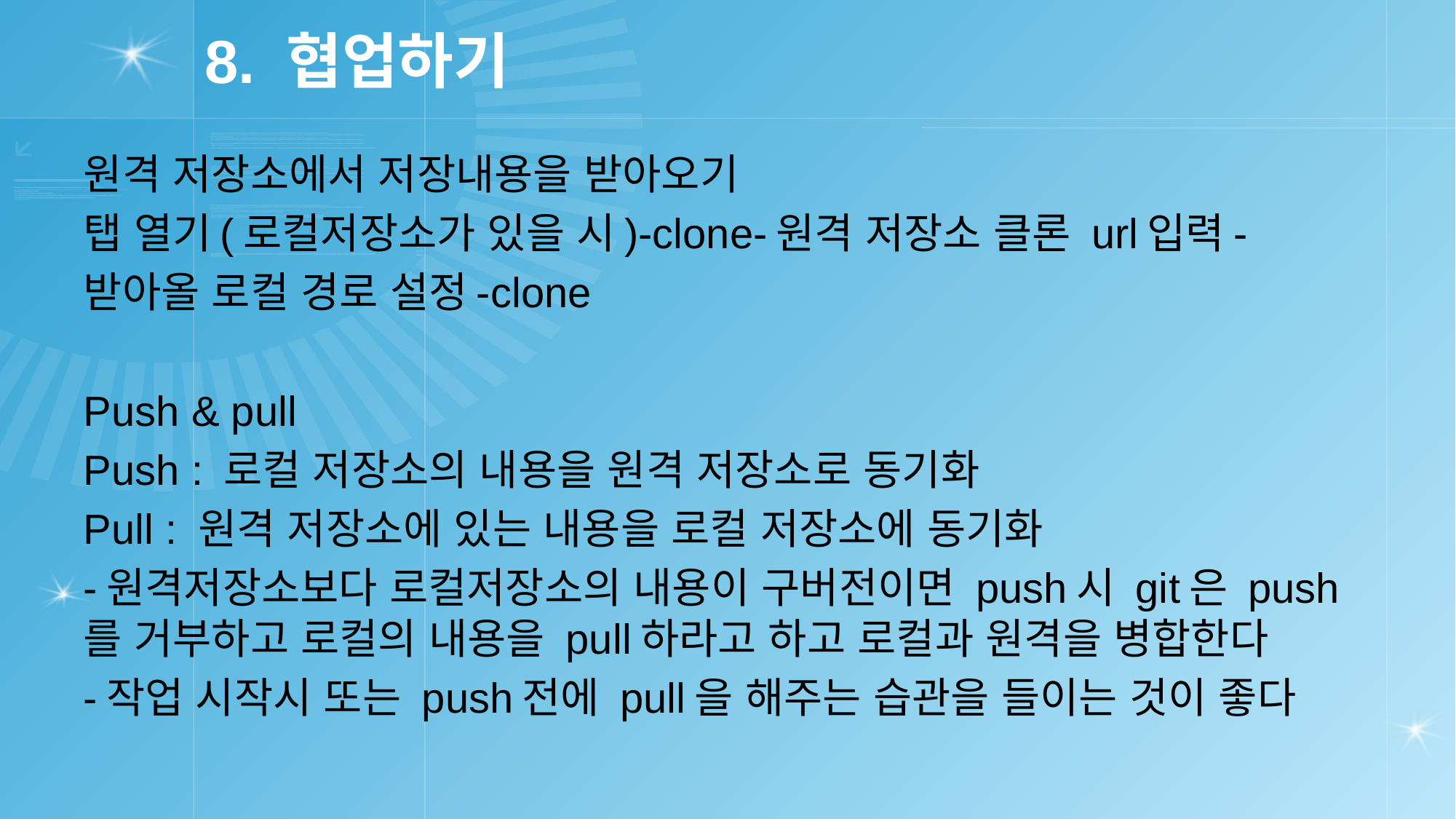

# 8. 협업하기
원격 저장소에서 저장내용을 받아오기
탭 열기(로컬저장소가 있을 시)-clone-원격 저장소 클론 url입력-
받아올 로컬 경로 설정-clone

Push & pull
Push : 로컬 저장소의 내용을 원격 저장소로 동기화
Pull : 원격 저장소에 있는 내용을 로컬 저장소에 동기화
-원격저장소보다 로컬저장소의 내용이 구버전이면 push시 git은 push를 거부하고 로컬의 내용을 pull하라고 하고 로컬과 원격을 병합한다
-작업 시작시 또는 push전에 pull을 해주는 습관을 들이는 것이 좋다